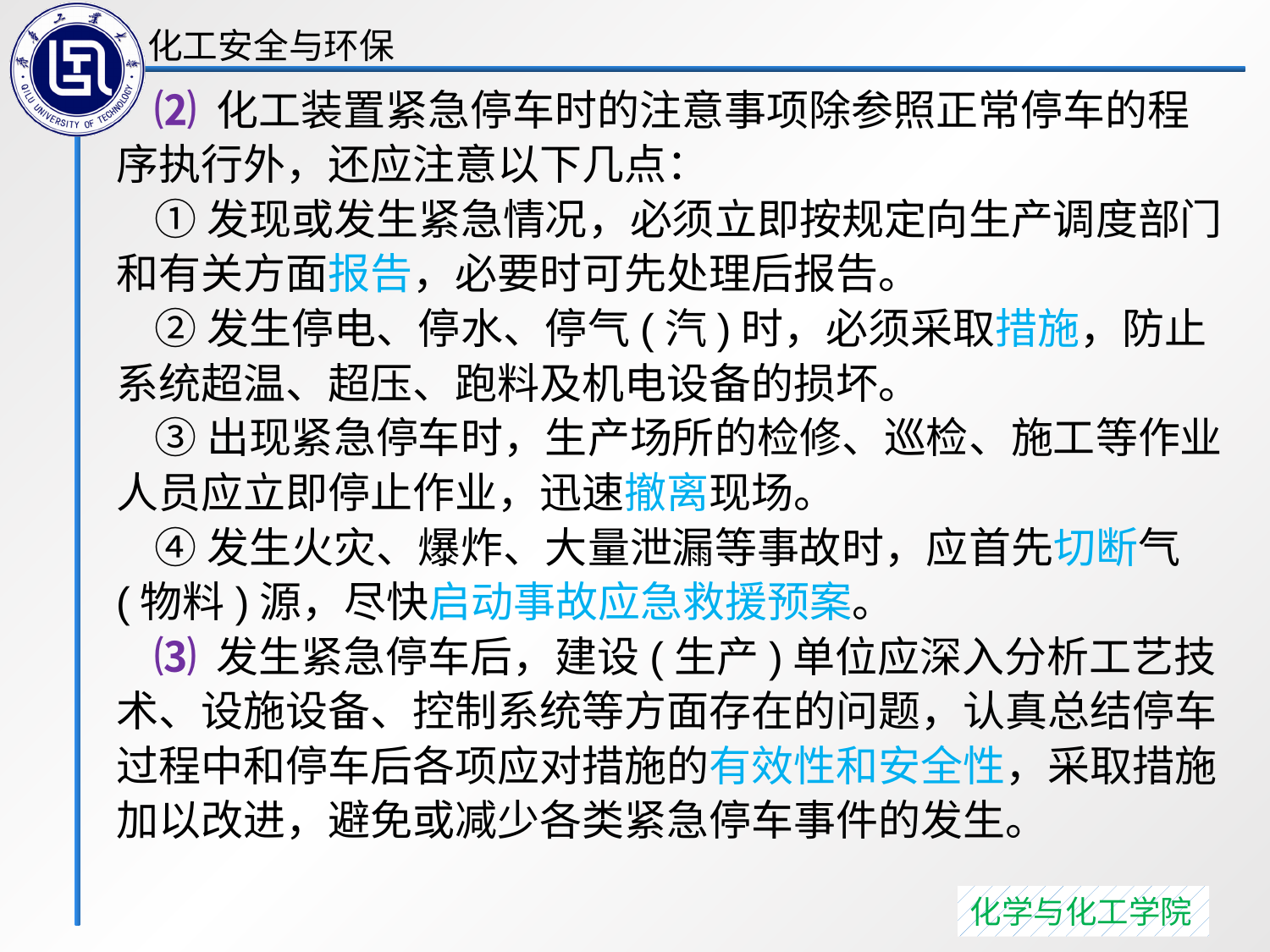

⑵ 化工装置紧急停车时的注意事项除参照正常停车的程序执行外，还应注意以下几点：
    ①发现或发生紧急情况，必须立即按规定向生产调度部门和有关方面报告，必要时可先处理后报告。
    ②发生停电、停水、停气(汽)时，必须采取措施，防止系统超温、超压、跑料及机电设备的损坏。
    ③出现紧急停车时，生产场所的检修、巡检、施工等作业人员应立即停止作业，迅速撤离现场。
    ④发生火灾、爆炸、大量泄漏等事故时，应首先切断气(物料)源，尽快启动事故应急救援预案。
    ⑶ 发生紧急停车后，建设(生产)单位应深入分析工艺技术、设施设备、控制系统等方面存在的问题，认真总结停车过程中和停车后各项应对措施的有效性和安全性，采取措施加以改进，避免或减少各类紧急停车事件的发生。